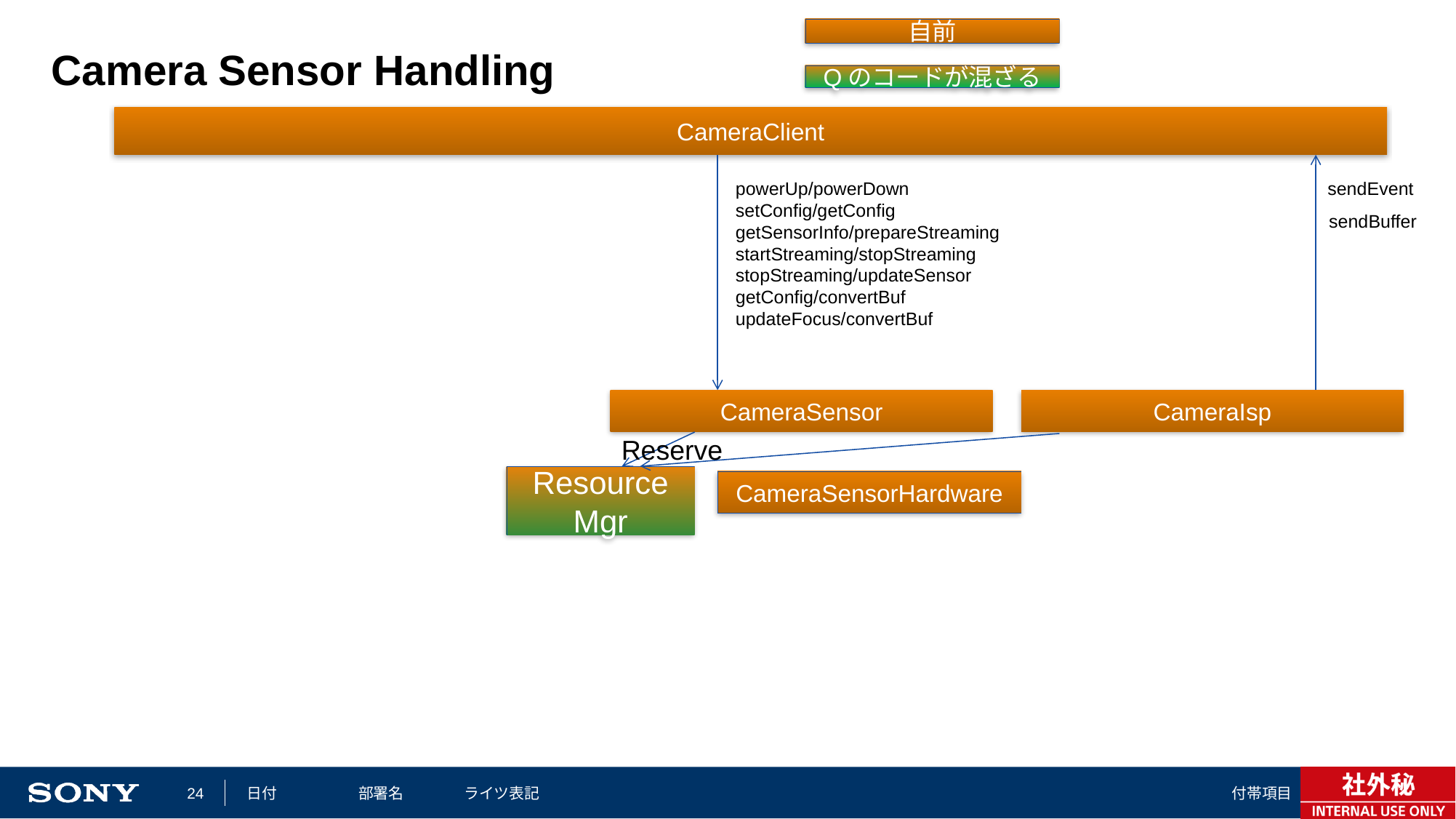

自前
# Camera Sensor Handling
Qのコードが混ざる
CameraClient
powerUp/powerDown
setConfig/getConfig
getSensorInfo/prepareStreaming
startStreaming/stopStreaming
stopStreaming/updateSensor
getConfig/convertBuf
updateFocus/convertBuf
sendEvent
sendBuffer
CameraSensor
CameraIsp
Reserve
Resource Mgr
CameraSensorHardware